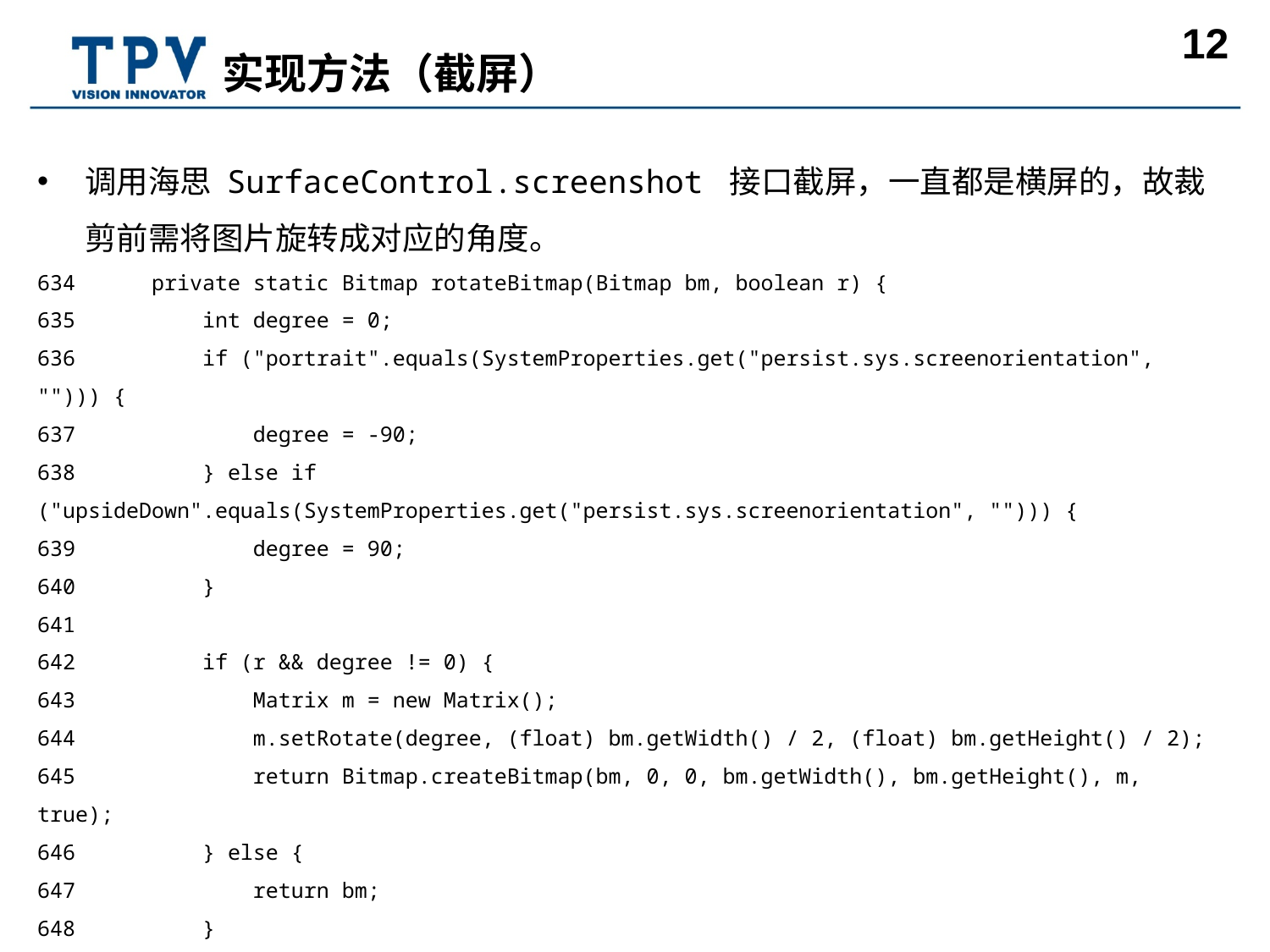

# 实现方法（截屏）
调用海思 SurfaceControl.screenshot 接口截屏，一直都是横屏的，故裁剪前需将图片旋转成对应的角度。
634      private static Bitmap rotateBitmap(Bitmap bm, boolean r) {
635          int degree = 0;
636          if ("portrait".equals(SystemProperties.get("persist.sys.screenorientation", ""))) {
637              degree = -90;
638          } else if ("upsideDown".equals(SystemProperties.get("persist.sys.screenorientation", ""))) {
639              degree = 90;
640          }
641
642          if (r && degree != 0) {
643              Matrix m = new Matrix();
644              m.setRotate(degree, (float) bm.getWidth() / 2, (float) bm.getHeight() / 2);
645              return Bitmap.createBitmap(bm, 0, 0, bm.getWidth(), bm.getHeight(), m, true);
646          } else {
647              return bm;
648          }
649      }